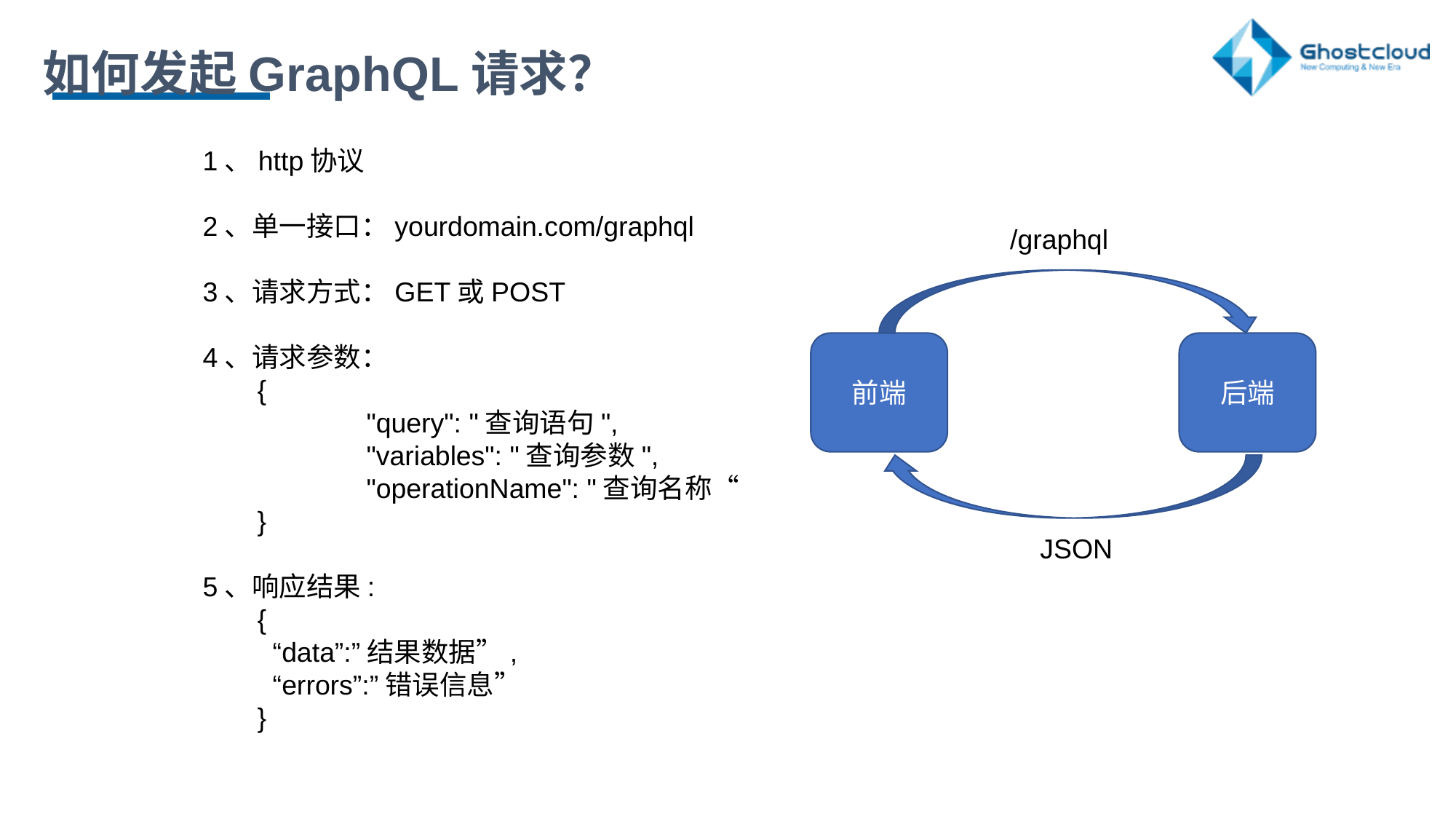

如何发起GraphQL请求？
1、http协议

2、单一接口：yourdomain.com/graphql

3、请求方式：GET或POST

4、请求参数：
{
	"query": "查询语句",
	"variables": "查询参数",
	"operationName": "查询名称“
}

5、响应结果:
{
  “data”:”结果数据”,
  “errors”:”错误信息”
}
/graphql

前端
后端

JSON